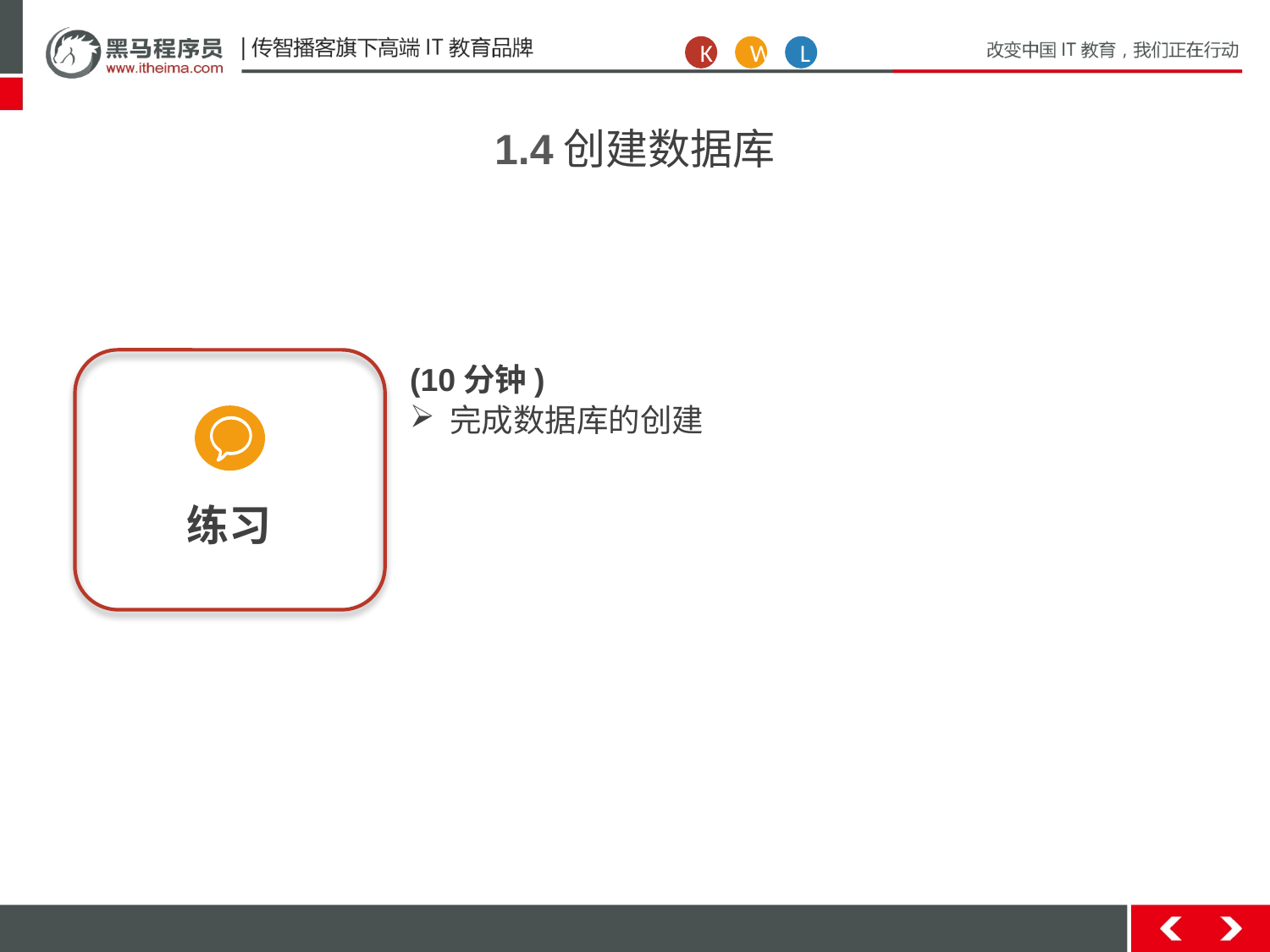

K
W
L
1.4创建数据库

练习
(10分钟)
完成数据库的创建